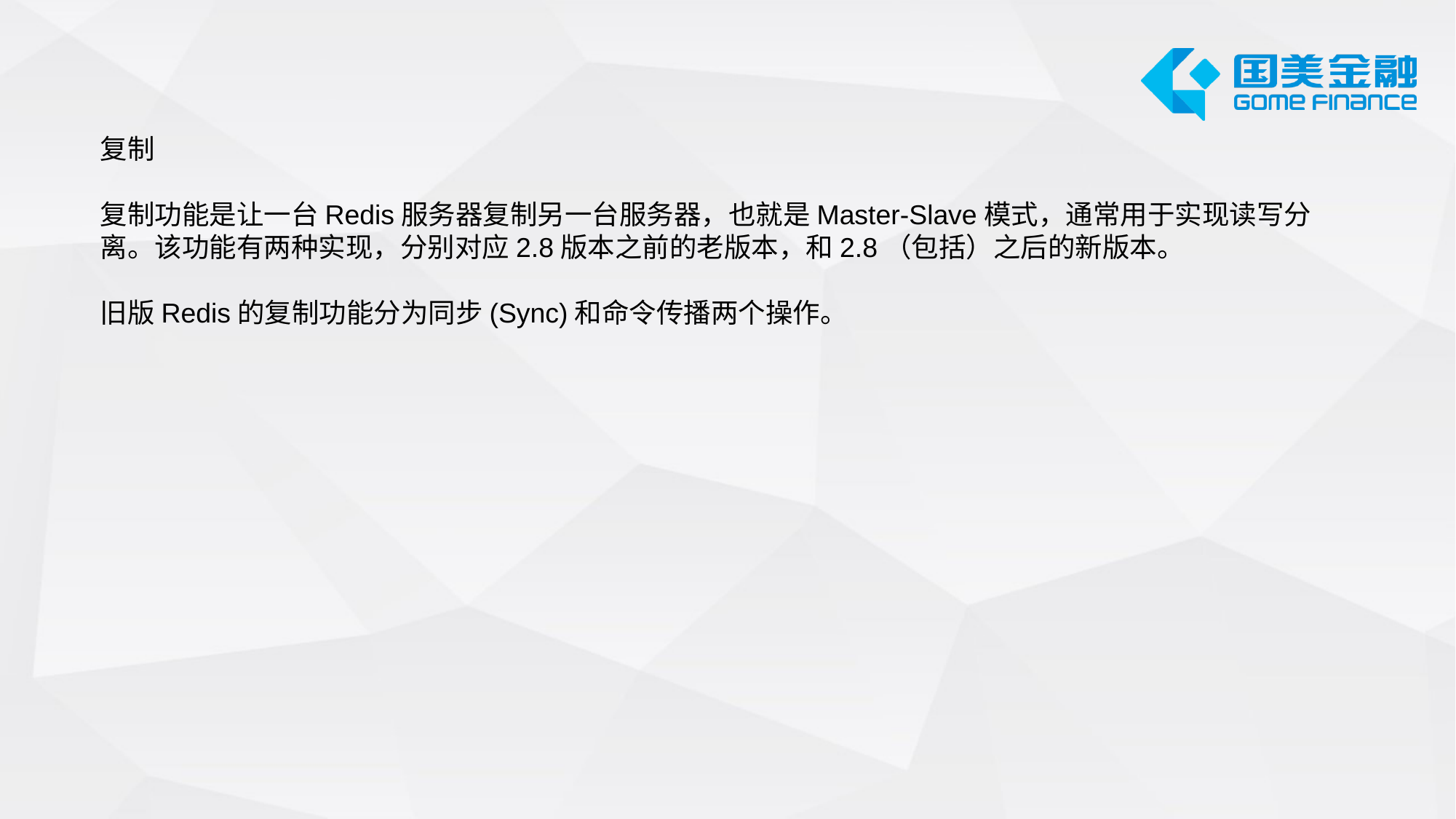

复制

复制功能是让一台Redis服务器复制另一台服务器，也就是Master-Slave模式，通常用于实现读写分离。该功能有两种实现，分别对应2.8版本之前的老版本，和2.8（包括）之后的新版本。

旧版Redis的复制功能分为同步(Sync)和命令传播两个操作。